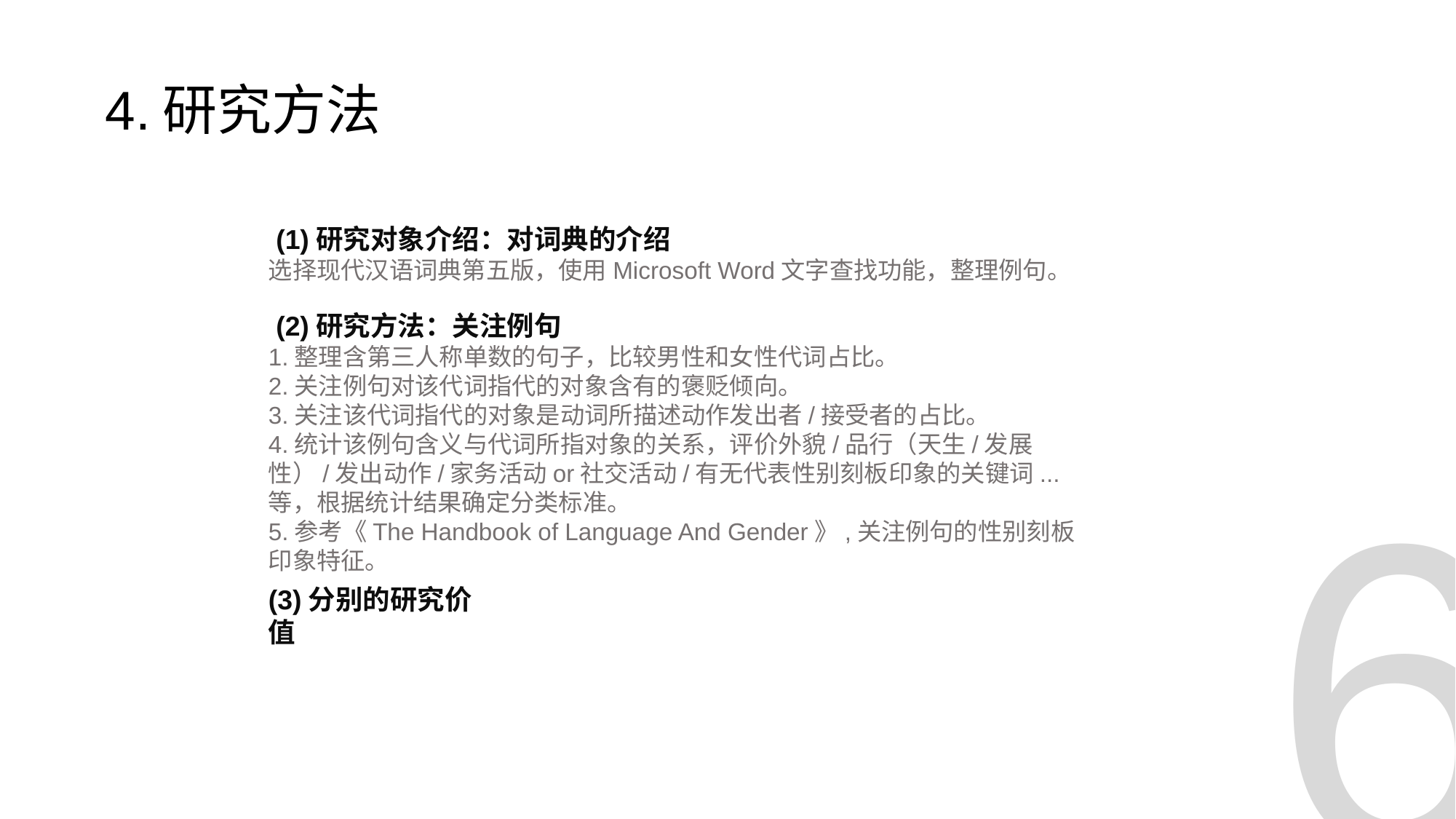

# 4.研究方法
 (1)研究对象介绍：对词典的介绍
选择现代汉语词典第五版，使用Microsoft Word文字查找功能，整理例句。
 (2)研究方法：关注例句
1.整理含第三人称单数的句子，比较男性和女性代词占比。
2.关注例句对该代词指代的对象含有的褒贬倾向。
3.关注该代词指代的对象是动词所描述动作发出者/接受者的占比。
4.统计该例句含义与代词所指对象的关系，评价外貌/品行（天生/发展性）/发出动作/家务活动or社交活动/有无代表性别刻板印象的关键词...等，根据统计结果确定分类标准。
5.参考《The Handbook of Language And Gender》,关注例句的性别刻板印象特征。
6
(3)分别的研究价值